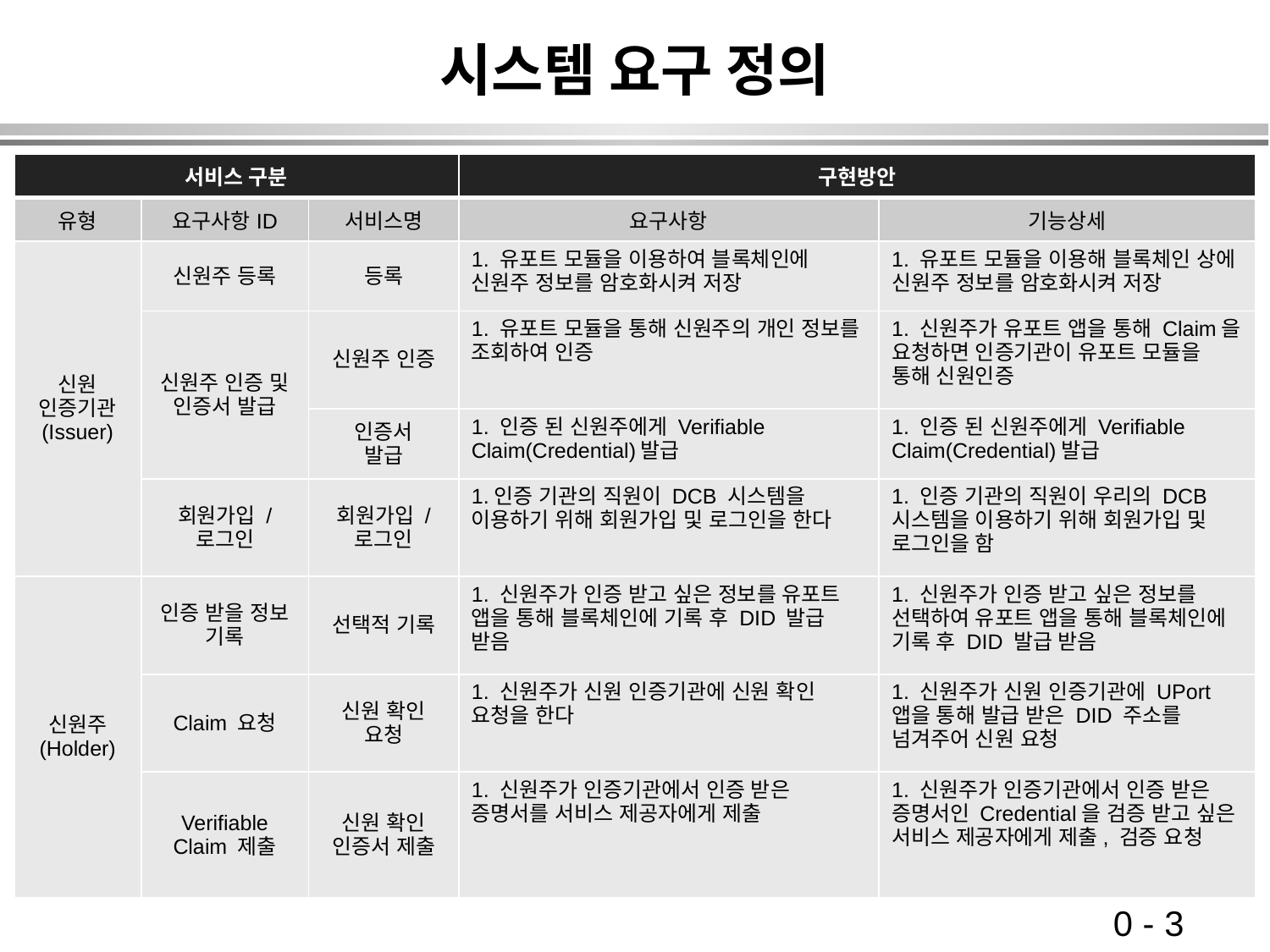

# 시스템 요구 정의
| 서비스 구분 |  |  | 구현방안 |  |
| --- | --- | --- | --- | --- |
| 유형 | 요구사항ID | 서비스명 | 요구사항 | 기능상세 |
| 신원 인증기관 (Issuer) | 신원주 등록 | 등록 | 1. 유포트 모듈을 이용하여 블록체인에 신원주 정보를 암호화시켜 저장 | 1. 유포트 모듈을 이용해 블록체인 상에 신원주 정보를 암호화시켜 저장 |
|  | 신원주 인증 및 인증서 발급 | 신원주 인증 | 1. 유포트 모듈을 통해 신원주의 개인 정보를 조회하여 인증 | 1. 신원주가 유포트 앱을 통해 Claim을 요청하면 인증기관이 유포트 모듈을 통해 신원인증 |
|  |  | 인증서 발급 | 1. 인증 된 신원주에게 Verifiable Claim(Credential)발급 | 1. 인증 된 신원주에게 Verifiable Claim(Credential)발급 |
|  | 회원가입 / 로그인 | 회원가입 / 로그인 | 1.인증 기관의 직원이 DCB 시스템을 이용하기 위해 회원가입 및 로그인을 한다 | 1. 인증 기관의 직원이 우리의 DCB 시스템을 이용하기 위해 회원가입 및 로그인을 함 |
| 신원주 (Holder) | 인증 받을 정보 기록 | 선택적 기록 | 1. 신원주가 인증 받고 싶은 정보를 유포트 앱을 통해 블록체인에 기록 후 DID 발급 받음 | 1. 신원주가 인증 받고 싶은 정보를 선택하여 유포트 앱을 통해 블록체인에 기록 후 DID 발급 받음 |
|  | Claim 요청 | 신원 확인 요청 | 1. 신원주가 신원 인증기관에 신원 확인 요청을 한다 | 1. 신원주가 신원 인증기관에 UPort 앱을 통해 발급 받은 DID 주소를 넘겨주어 신원 요청 |
|  | Verifiable Claim 제출 | 신원 확인 인증서 제출 | 1. 신원주가 인증기관에서 인증 받은 증명서를 서비스 제공자에게 제출 | 1. 신원주가 인증기관에서 인증 받은 증명서인 Credential을 검증 받고 싶은 서비스 제공자에게 제출, 검증 요청 |
|  |  |  |  |  |